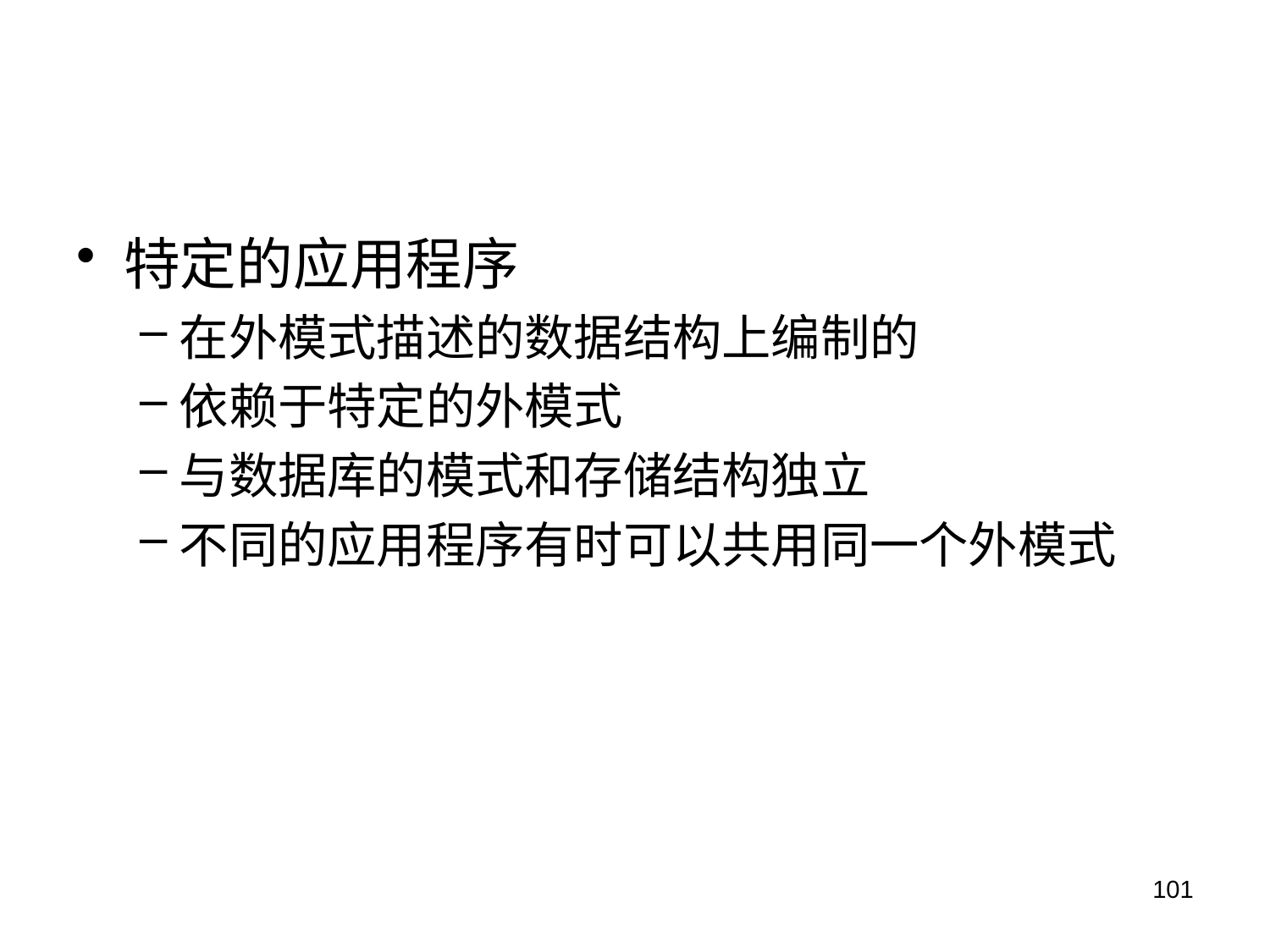

特定的应用程序
在外模式描述的数据结构上编制的
依赖于特定的外模式
与数据库的模式和存储结构独立
不同的应用程序有时可以共用同一个外模式

101